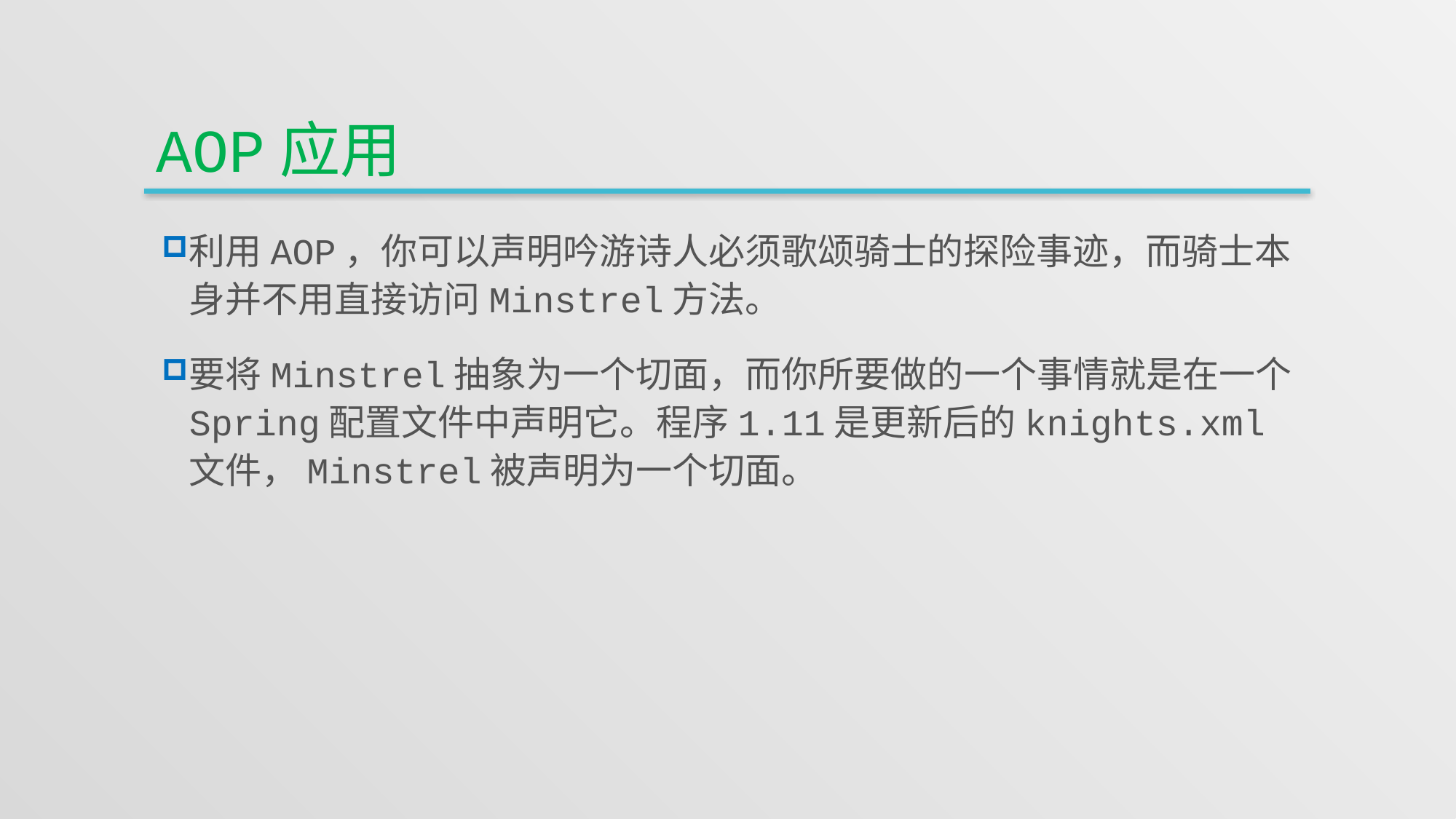

# AOP应用
利用AOP，你可以声明吟游诗人必须歌颂骑士的探险事迹，而骑士本身并不用直接访问Minstrel方法。
要将Minstrel抽象为一个切面，而你所要做的一个事情就是在一个Spring配置文件中声明它。程序1.11是更新后的knights.xml文件，Minstrel被声明为一个切面。